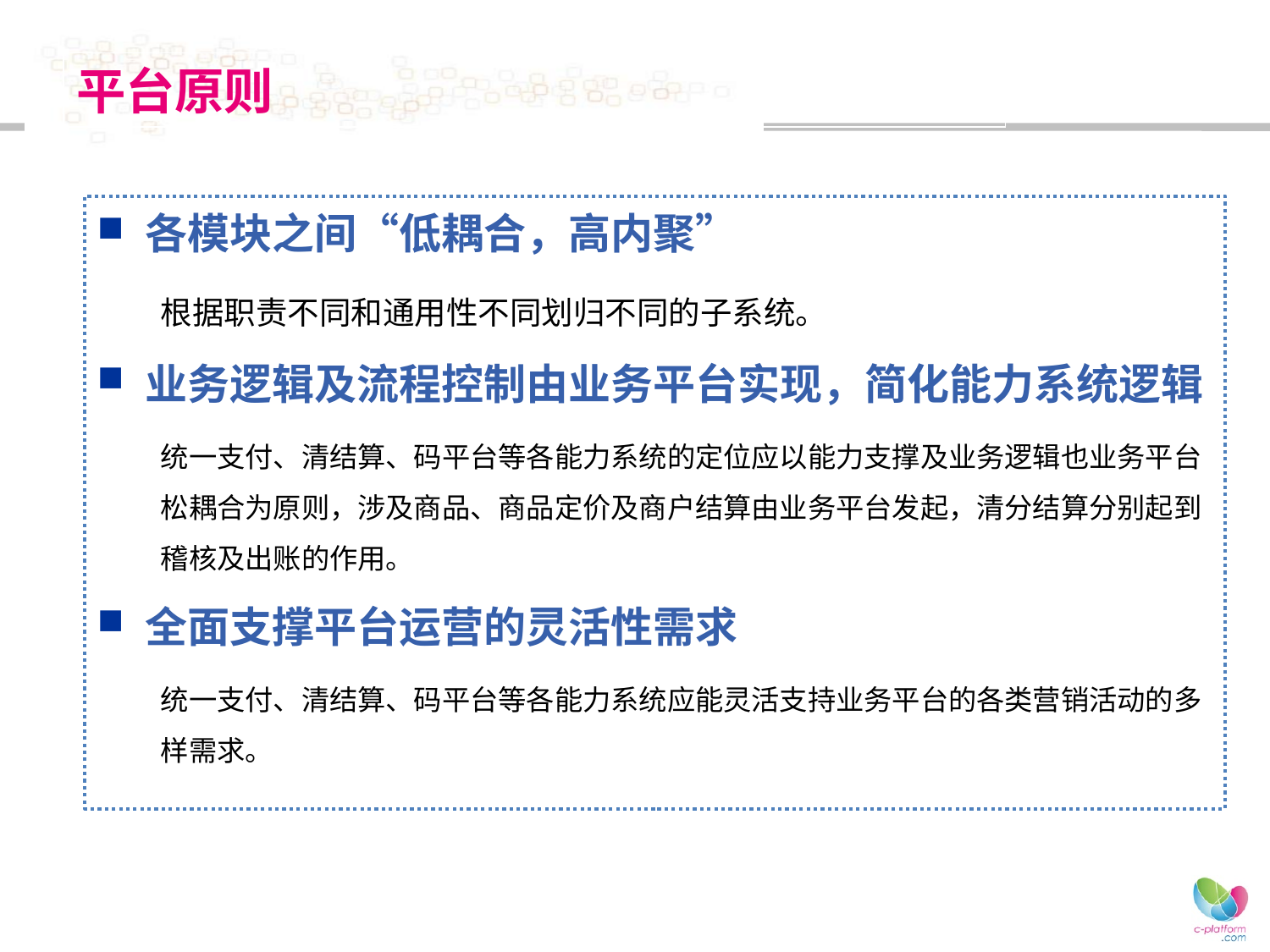

# 平台原则
各模块之间“低耦合，高内聚”
根据职责不同和通用性不同划归不同的子系统。
业务逻辑及流程控制由业务平台实现，简化能力系统逻辑
统一支付、清结算、码平台等各能力系统的定位应以能力支撑及业务逻辑也业务平台松耦合为原则，涉及商品、商品定价及商户结算由业务平台发起，清分结算分别起到稽核及出账的作用。
全面支撑平台运营的灵活性需求
统一支付、清结算、码平台等各能力系统应能灵活支持业务平台的各类营销活动的多样需求。